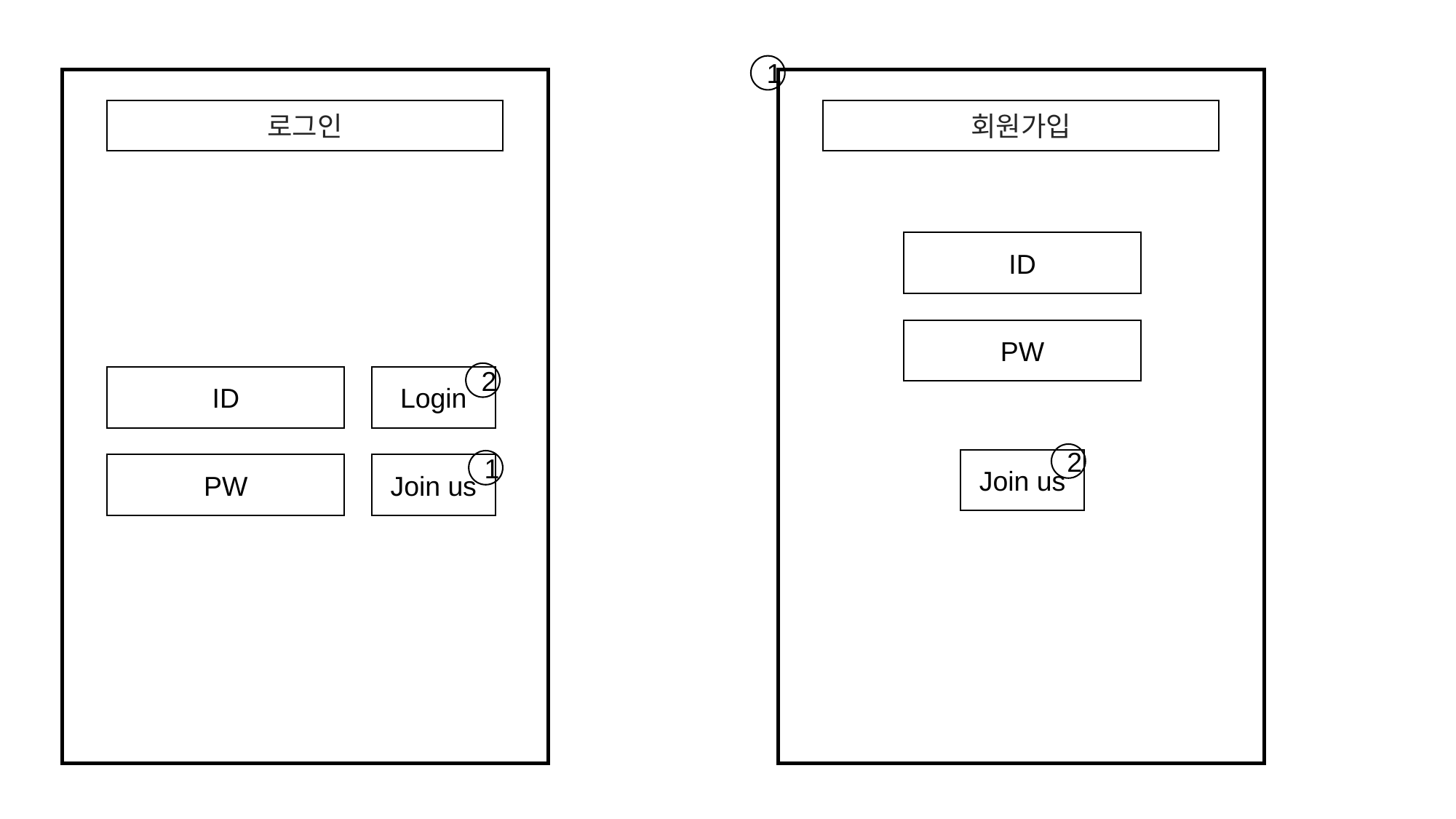

1

로그인
회원가입
ID
PW
2
ID
Login
2
Join us
1
PW
Join us